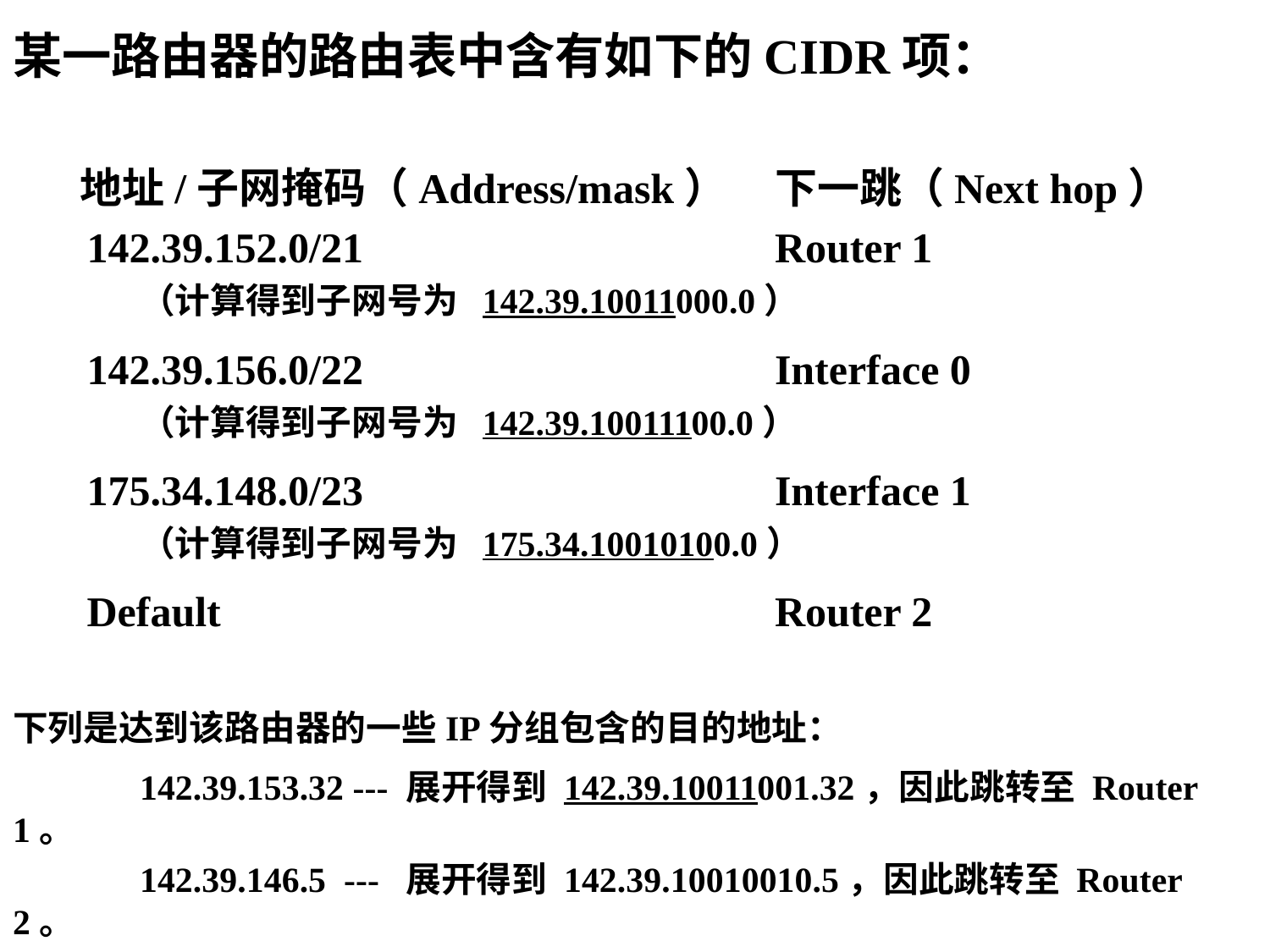

某一路由器的路由表中含有如下的CIDR项：

      地址/子网掩码（Address/mask）    	下一跳（Next hop）
       142.39.152.0/21                 		Router 1
	（计算得到子网号为  142.39.10011000.0）
       142.39.156.0/22                 		Interface 0
	（计算得到子网号为  142.39.10011100.0）
       175.34.148.0/23                 		Interface 1
	（计算得到子网号为  175.34.10010100.0）
       Default                        			Router 2

下列是达到该路由器的一些IP分组包含的目的地址：
	142.39.153.32 --- 展开得到 142.39.10011001.32，因此跳转至 Router 1。
	142.39.146.5  ---  展开得到 142.39.10010010.5，因此跳转至 Router 2。
	142.39.158.2  --- 展开得到 142.39.10011110.2，因此跳转至 Interface 0。